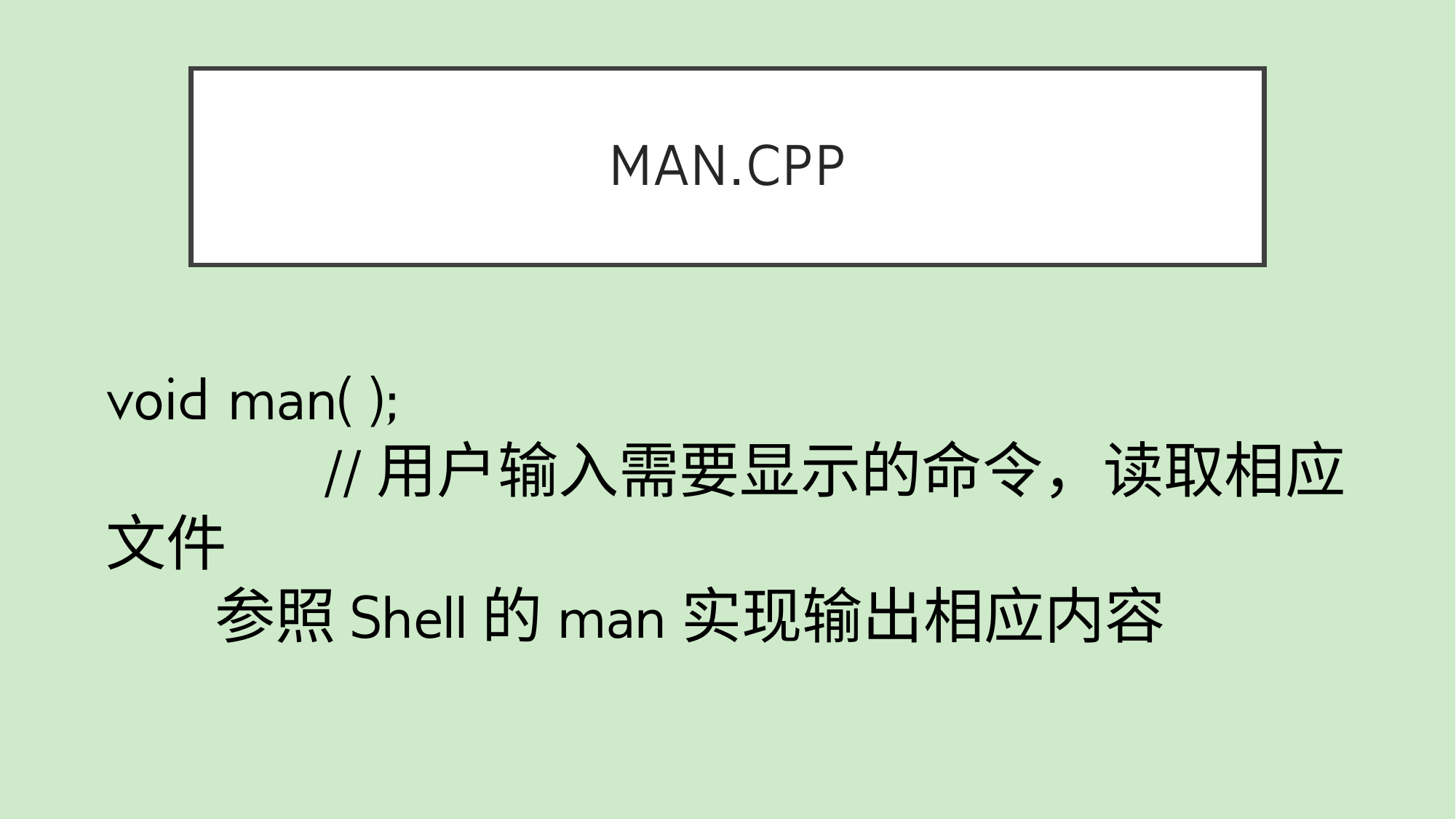

# man.cpp
void man( );
		//用户输入需要显示的命令，读取相应文件
	参照Shell的man实现输出相应内容